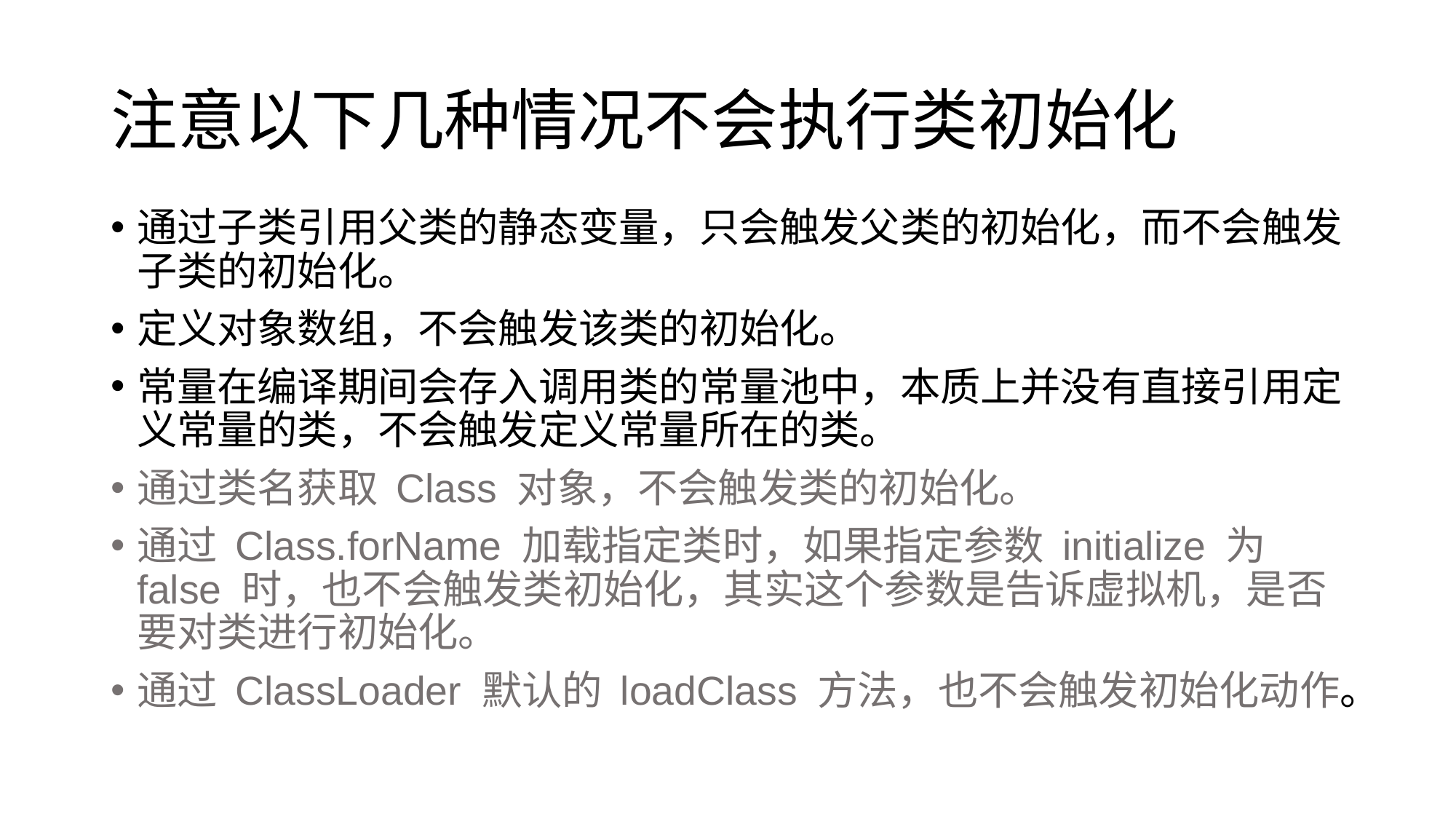

# 注意以下几种情况不会执行类初始化
通过子类引用父类的静态变量，只会触发父类的初始化，而不会触发子类的初始化。
定义对象数组，不会触发该类的初始化。
常量在编译期间会存入调用类的常量池中，本质上并没有直接引用定义常量的类，不会触发定义常量所在的类。
通过类名获取 Class 对象，不会触发类的初始化。
通过 Class.forName 加载指定类时，如果指定参数 initialize 为 false 时，也不会触发类初始化，其实这个参数是告诉虚拟机，是否要对类进行初始化。
通过 ClassLoader 默认的 loadClass 方法，也不会触发初始化动作。